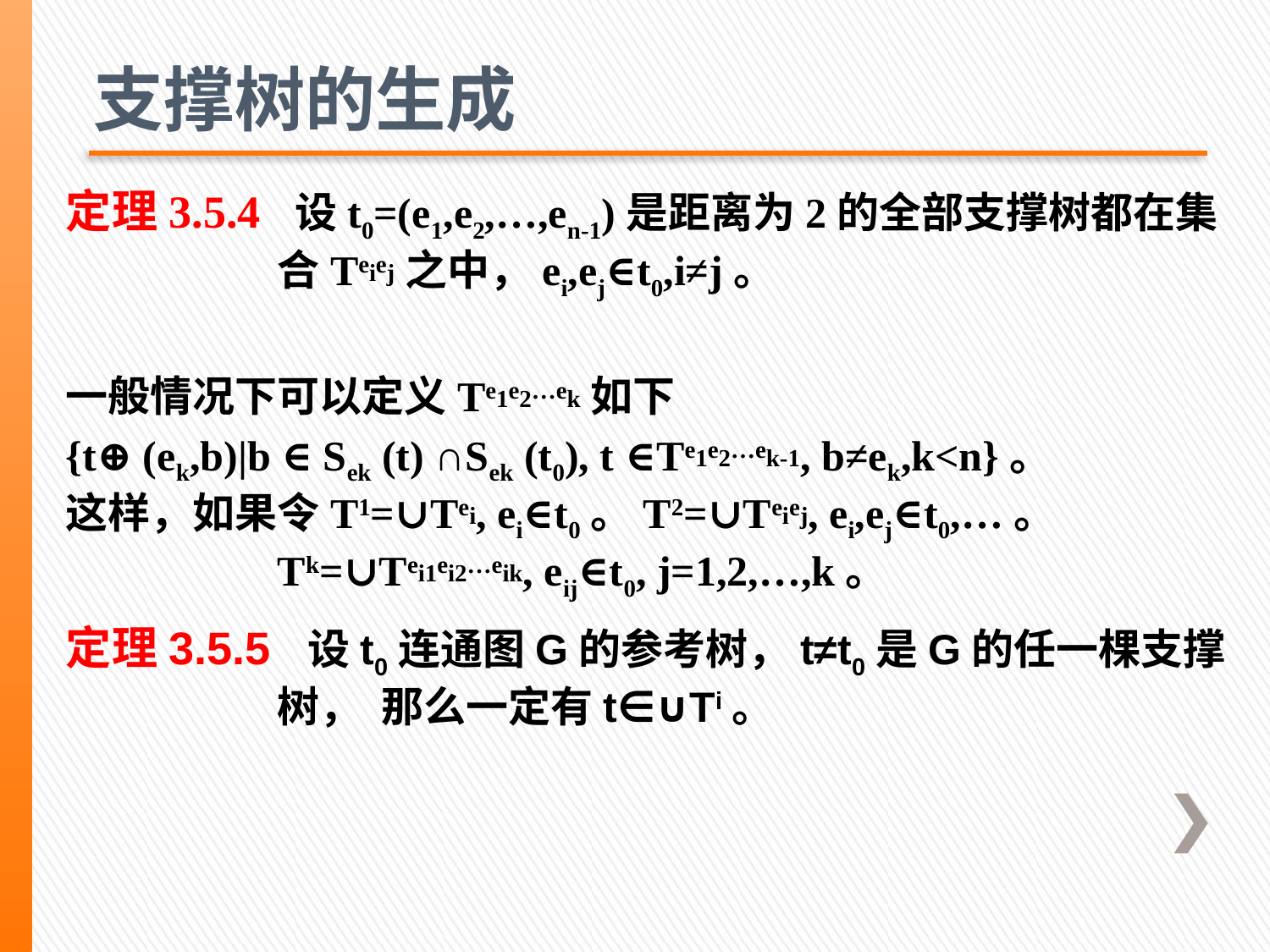

# 支撑树的生成
定理3.5.4  设t0=(e1,e2,…,en-1)是距离为2的全部支撑树都在集合Teiej之中，ei,ej∈t0,i≠j。

一般情况下可以定义Te1e2…ek如下
{t⊕ (ek,b)|b ∈ Sek (t) ∩Sek (t0), t ∈Te1e2…ek-1, b≠ek,k<n}。
这样，如果令T1=∪Tei, ei∈t0。T2=∪Teiej, ei,ej∈t0,…。 Tk=∪Tei1ei2…eik, eij∈t0, j=1,2,…,k。
定理3.5.5  设t0连通图G的参考树，t≠t0是G的任一棵支撑树，  那么一定有t∈∪Ti。